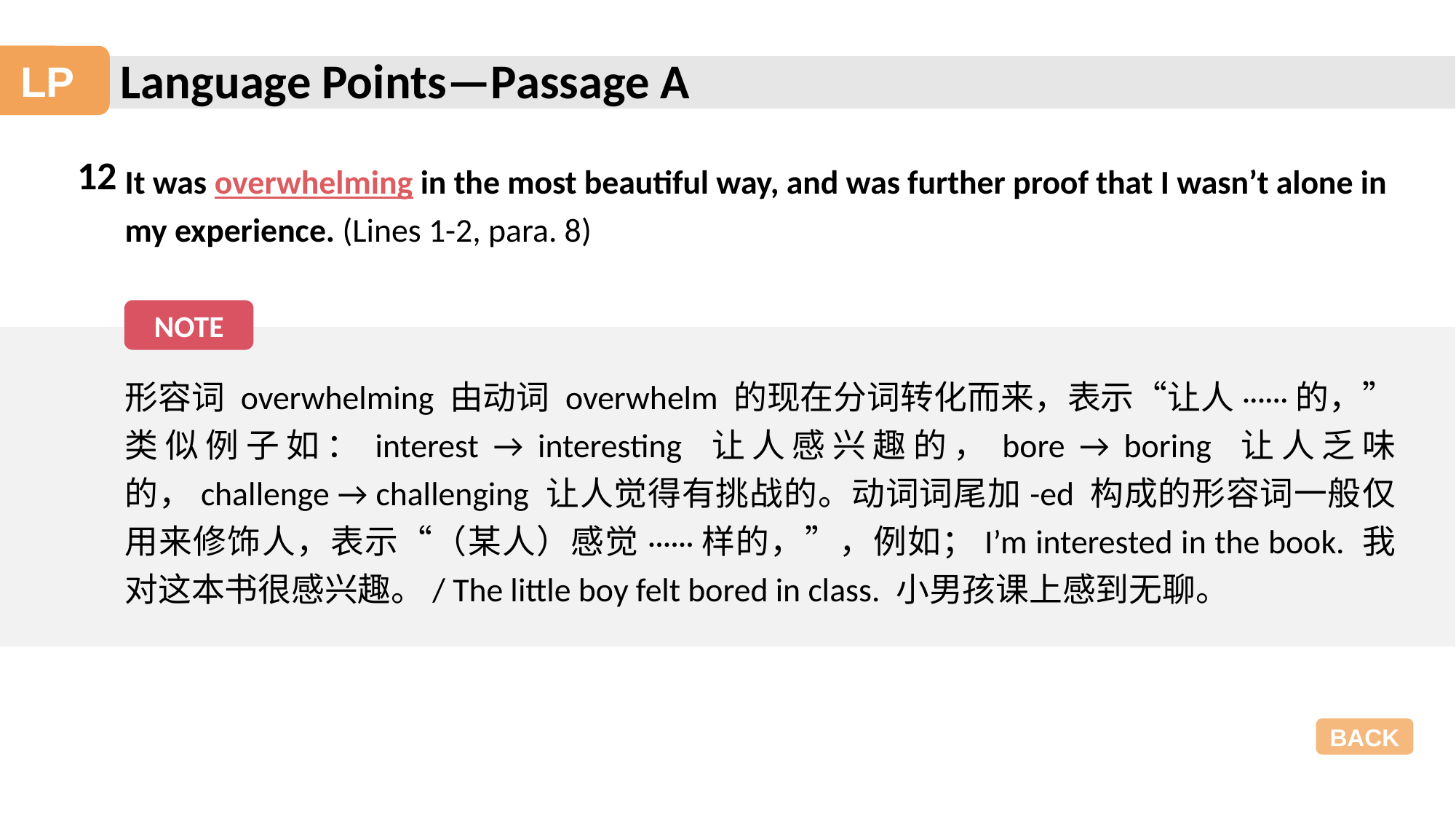

Language Points—Passage A
LP

12
It was overwhelming in the most beautiful way, and was further proof that I wasn’t alone in my experience. (Lines 1-2, para. 8)
NOTE

形容词 overwhelming 由动词 overwhelm 的现在分词转化而来，表示“让人······的，”类似例子如：interest → interesting 让人感兴趣的，bore → boring 让人乏味的，challenge → challenging 让人觉得有挑战的。动词词尾加-ed 构成的形容词一般仅用来修饰人，表示“（某人）感觉······样的，”，例如；I’m interested in the book. 我对这本书很感兴趣。/ The little boy felt bored in class. 小男孩课上感到无聊。
BACK